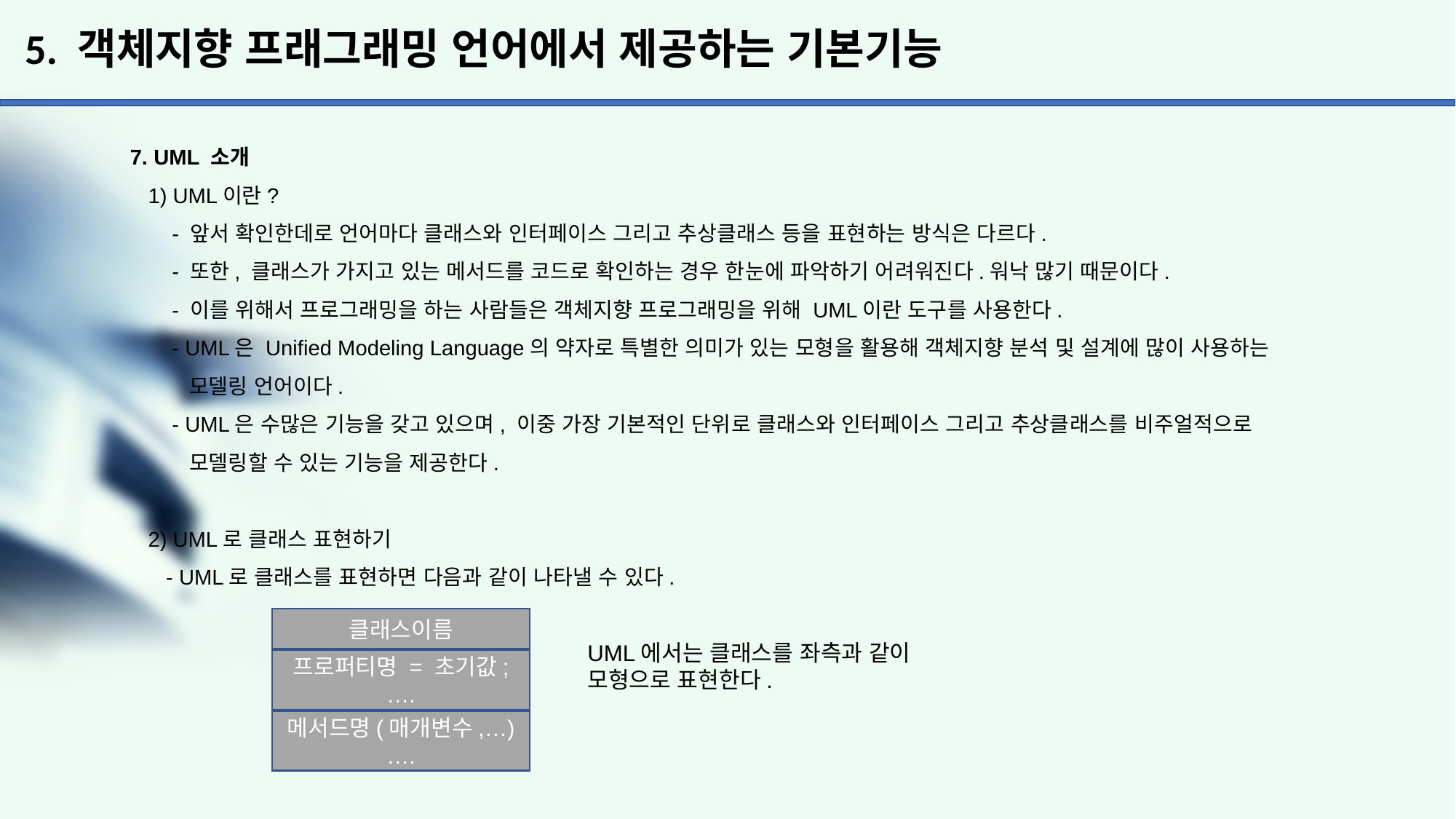

# 5. 객체지향 프래그래밍 언어에서 제공하는 기본기능
7. UML 소개
   1) UML이란?
       - 앞서 확인한데로 언어마다 클래스와 인터페이스 그리고 추상클래스 등을 표현하는 방식은 다르다.
       - 또한, 클래스가 가지고 있는 메서드를 코드로 확인하는 경우 한눈에 파악하기 어려워진다.워낙 많기 때문이다.
       - 이를 위해서 프로그래밍을 하는 사람들은 객체지향 프로그래밍을 위해 UML이란 도구를 사용한다.
       - UML은 Unified Modeling Language의 약자로 특별한 의미가 있는 모형을 활용해 객체지향 분석 및 설계에 많이 사용하는
         모델링 언어이다.
       - UML은 수많은 기능을 갖고 있으며, 이중 가장 기본적인 단위로 클래스와 인터페이스 그리고 추상클래스를 비주얼적으로
         모델링할 수 있는 기능을 제공한다.

   2) UML로 클래스 표현하기
      - UML로 클래스를 표현하면 다음과 같이 나타낼 수 있다.
클래스이름
UML에서는 클래스를 좌측과 같이
모형으로 표현한다.
프로퍼티명 = 초기값;
….
메서드명(매개변수,…)
….